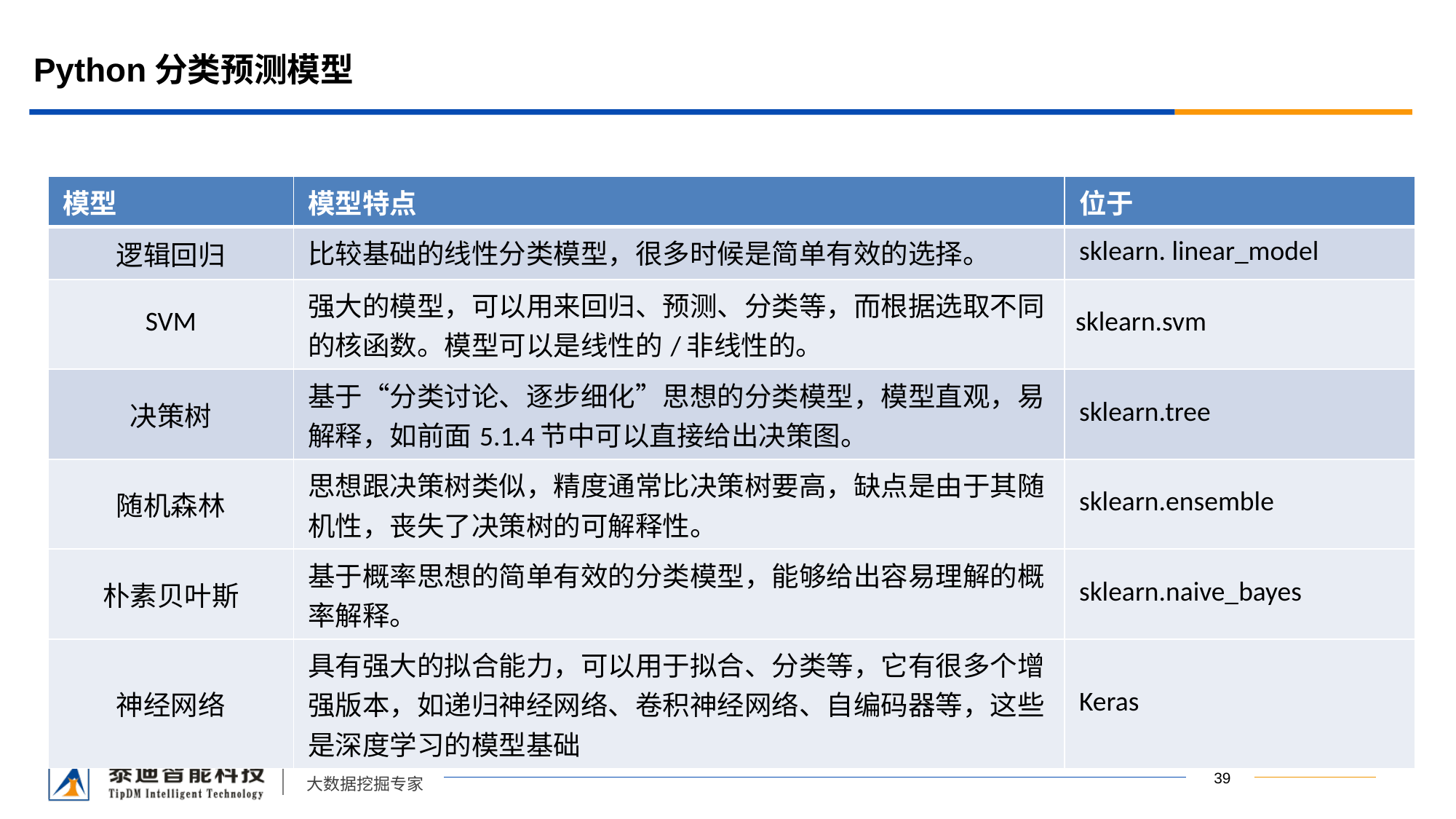

Python分类预测模型
| 模型 | 模型特点 | 位于 |
| --- | --- | --- |
| 逻辑回归 | 比较基础的线性分类模型，很多时候是简单有效的选择。 | sklearn. linear\_model |
| SVM | 强大的模型，可以用来回归、预测、分类等，而根据选取不同的核函数。模型可以是线性的/非线性的。 | sklearn.svm |
| 决策树 | 基于“分类讨论、逐步细化”思想的分类模型，模型直观，易解释，如前面5.1.4节中可以直接给出决策图。 | sklearn.tree |
| 随机森林 | 思想跟决策树类似，精度通常比决策树要高，缺点是由于其随机性，丧失了决策树的可解释性。 | sklearn.ensemble |
| 朴素贝叶斯 | 基于概率思想的简单有效的分类模型，能够给出容易理解的概率解释。 | sklearn.naive\_bayes |
| 神经网络 | 具有强大的拟合能力，可以用于拟合、分类等，它有很多个增强版本，如递归神经网络、卷积神经网络、自编码器等，这些是深度学习的模型基础 | Keras |